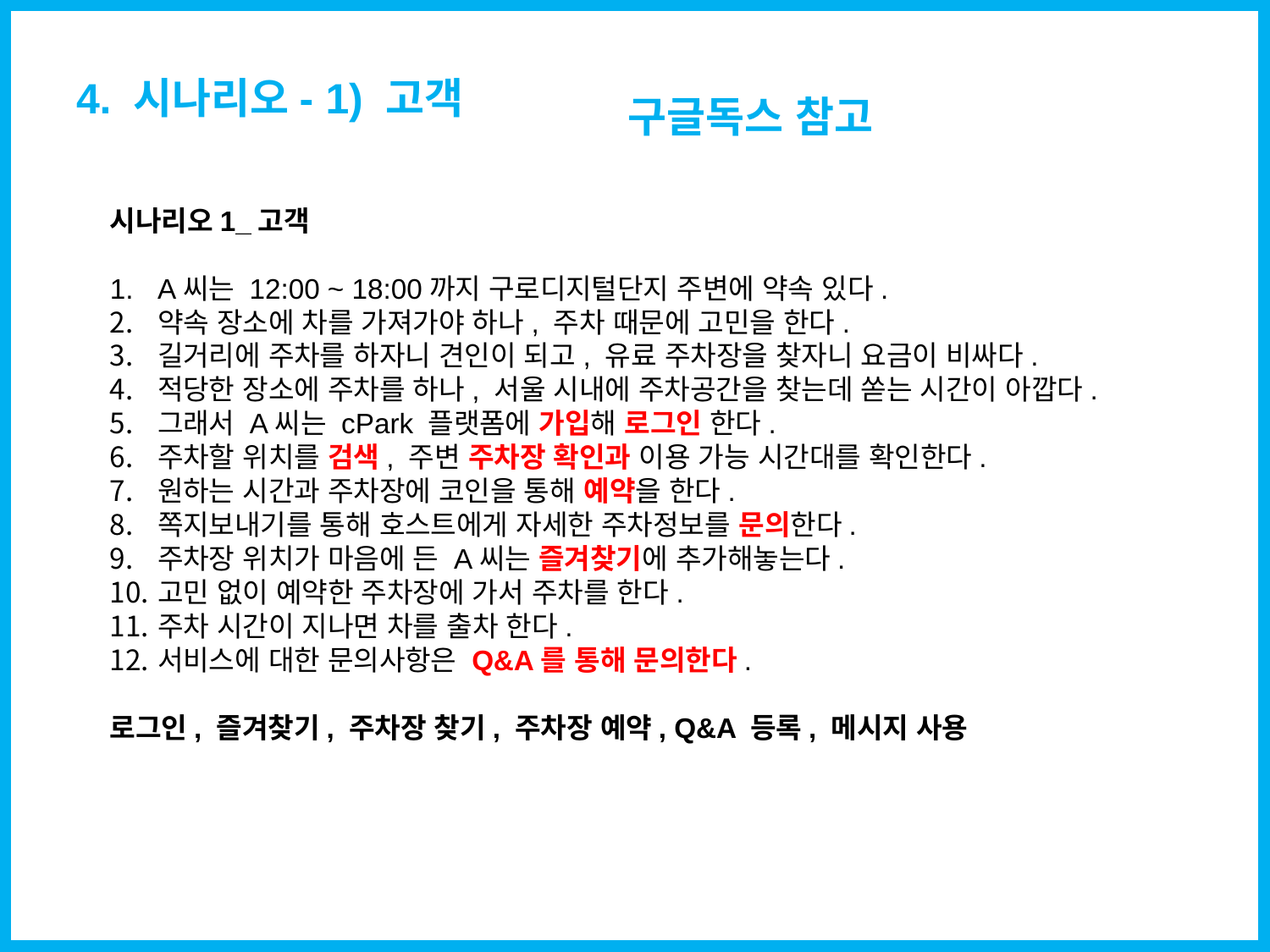

4. 시나리오- 1) 고객
구글독스 참고

시나리오1_고객

A씨는 12:00 ~ 18:00까지 구로디지털단지 주변에 약속 있다.
약속 장소에 차를 가져가야 하나, 주차 때문에 고민을 한다.
길거리에 주차를 하자니 견인이 되고, 유료 주차장을 찾자니 요금이 비싸다.
적당한 장소에 주차를 하나, 서울 시내에 주차공간을 찾는데 쏟는 시간이 아깝다.
그래서 A씨는 cPark 플랫폼에 가입해 로그인 한다.
주차할 위치를 검색, 주변 주차장 확인과 이용 가능 시간대를 확인한다.
원하는 시간과 주차장에 코인을 통해 예약을 한다.
쪽지보내기를 통해 호스트에게 자세한 주차정보를 문의한다.
주차장 위치가 마음에 든 A씨는 즐겨찾기에 추가해놓는다.
고민 없이 예약한 주차장에 가서 주차를 한다.
주차 시간이 지나면 차를 출차 한다.
서비스에 대한 문의사항은 Q&A를 통해 문의한다.

로그인, 즐겨찾기, 주차장 찾기, 주차장 예약, Q&A 등록, 메시지 사용